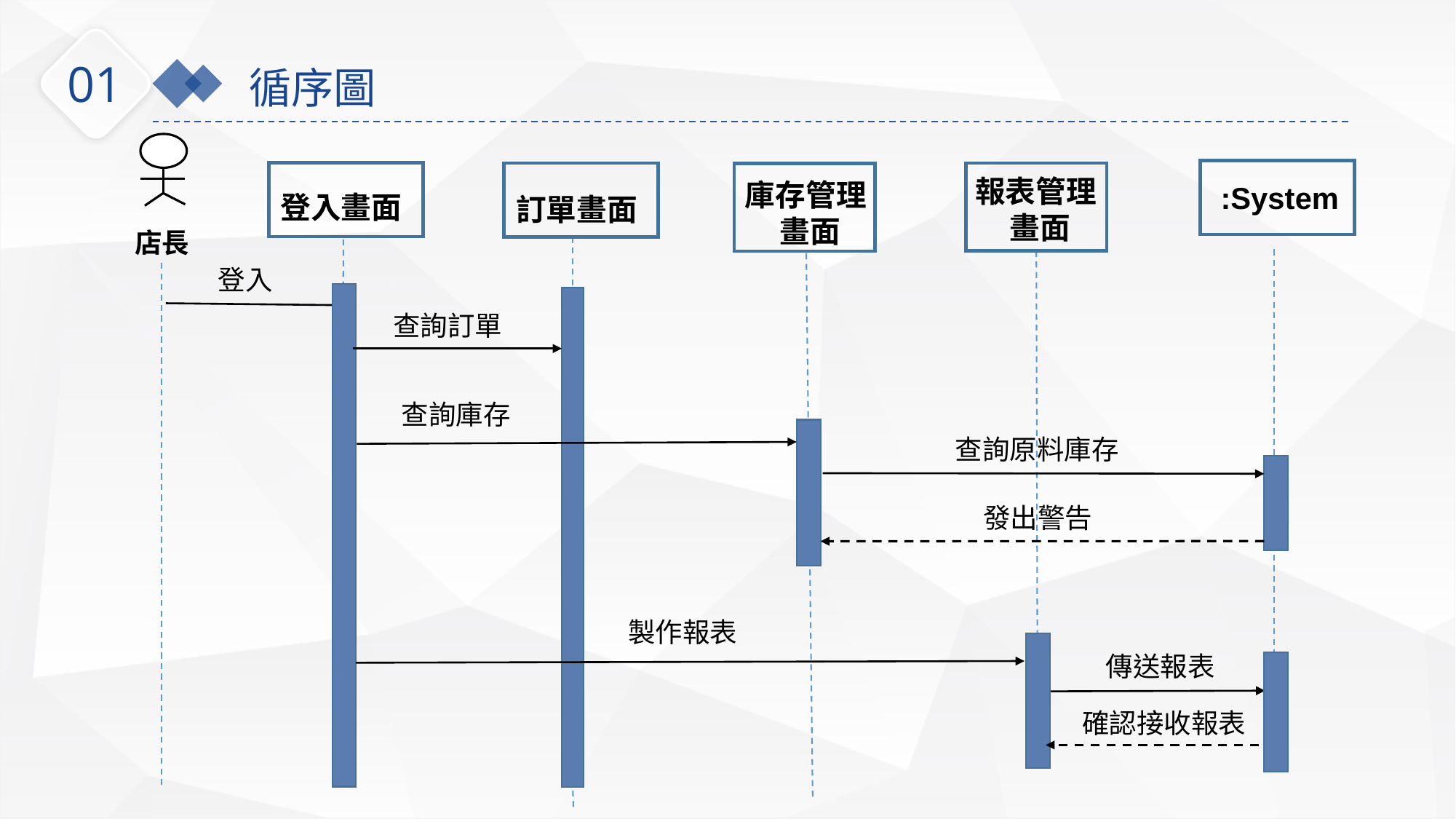

01
循序圖

:System

報表管理
    畫面
庫存管理
    畫面
登入畫面
訂單畫面
店長
登入

查詢訂單
查詢庫存

查詢原料庫存

發出警告
製作報表

傳送報表

確認接收報表